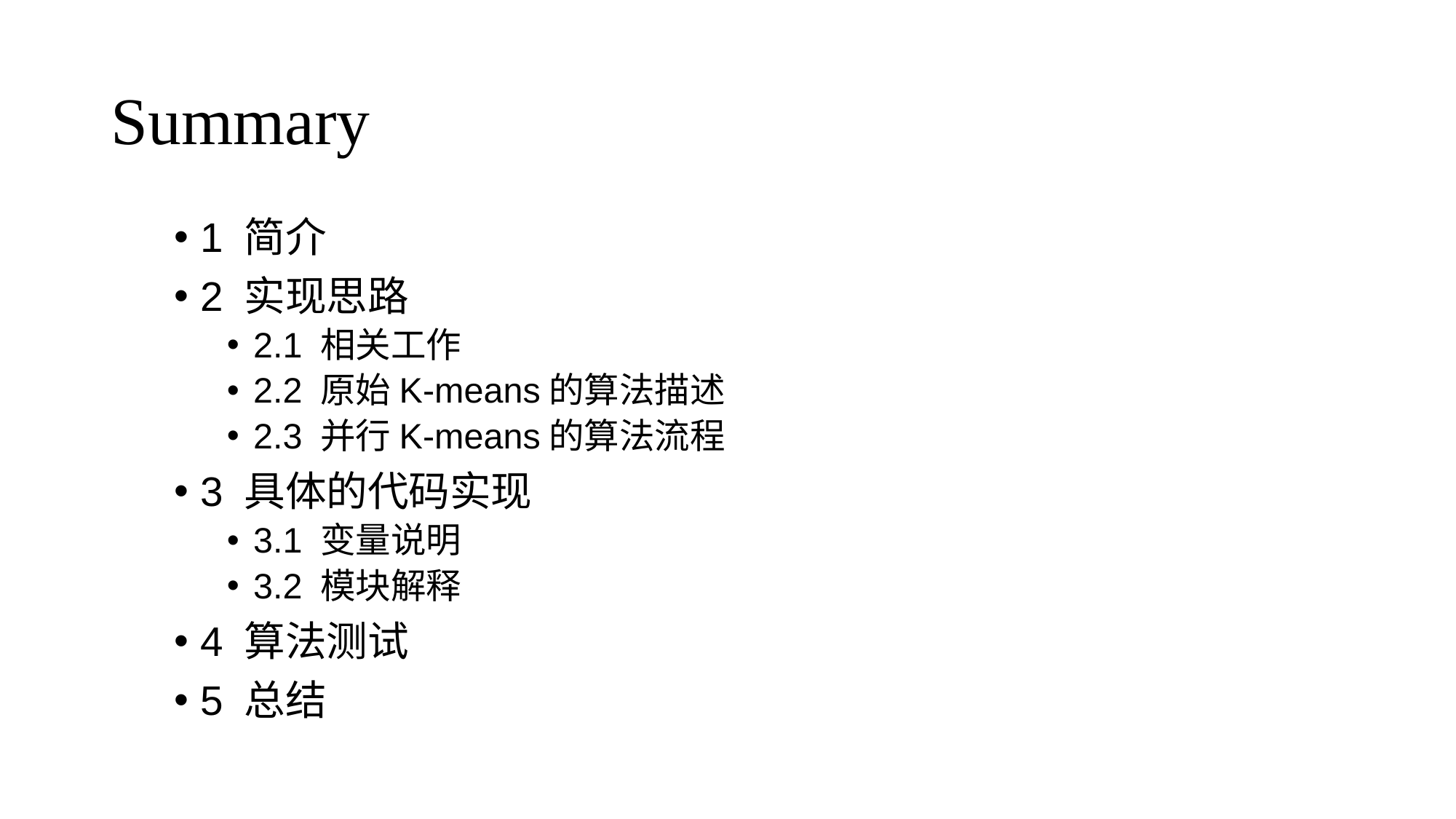

# Summary
1 简介
2 实现思路
2.1 相关工作
2.2 原始K-means的算法描述
2.3 并行K-means的算法流程
3 具体的代码实现
3.1 变量说明
3.2 模块解释
4 算法测试
5 总结